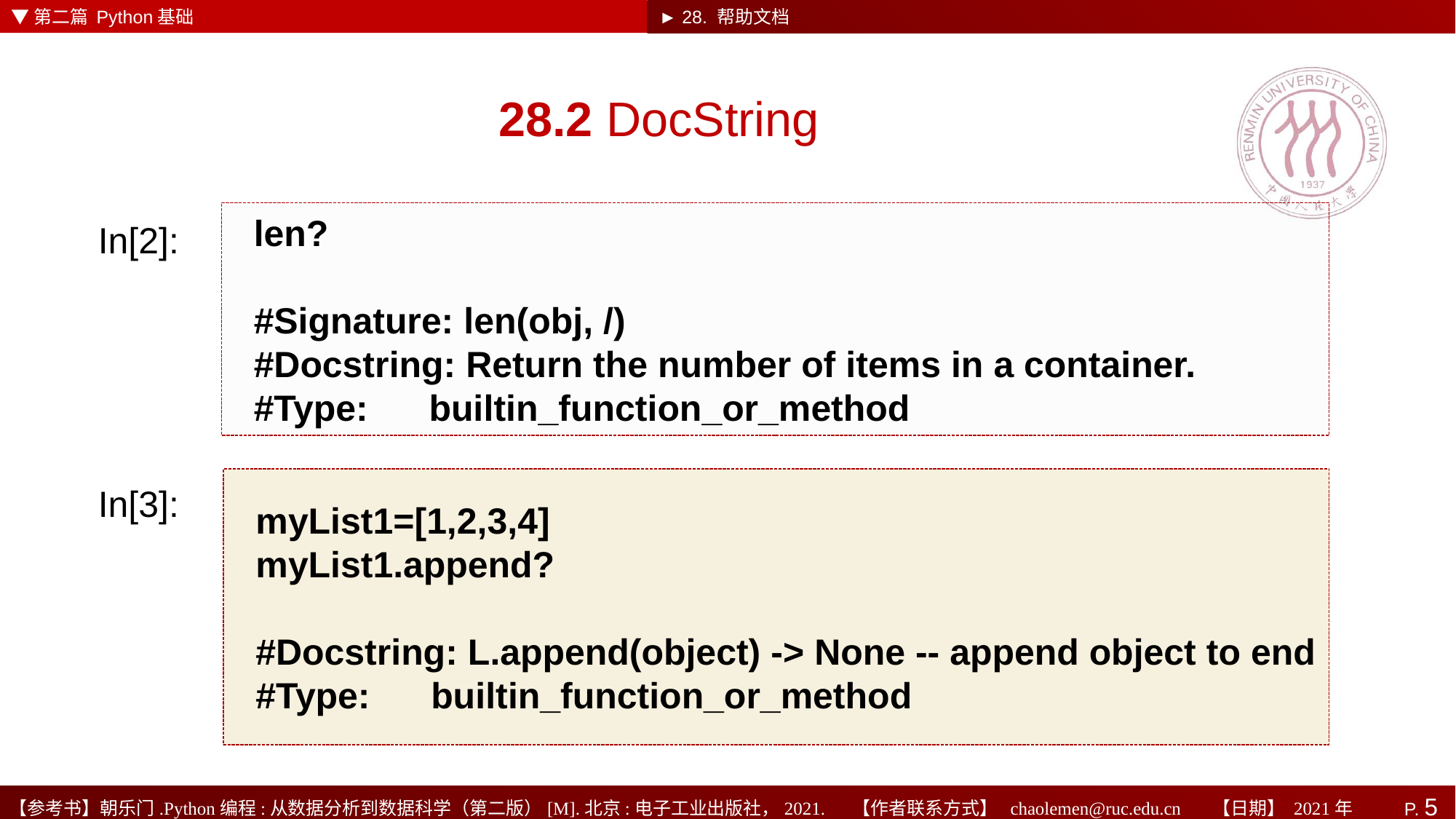

▼第二篇 Python基础
► 28. 帮助文档
# 28.2 DocString
len?

#Signature: len(obj, /)
#Docstring: Return the number of items in a container.
#Type:      builtin_function_or_method
In[2]:
myList1=[1,2,3,4]
myList1.append?

#Docstring: L.append(object) -> None -- append object to end
#Type:      builtin_function_or_method
In[3]: